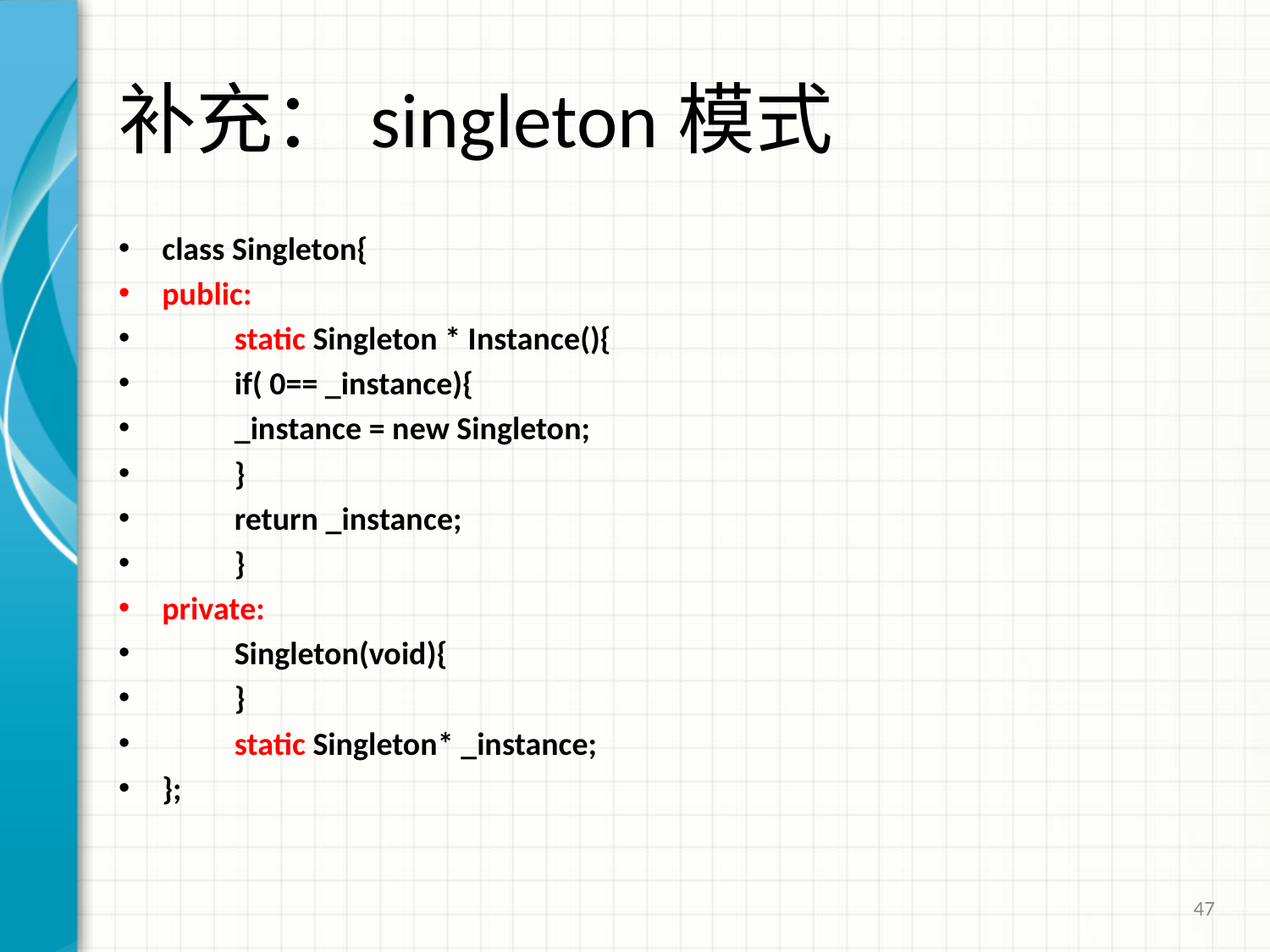

# 补充：singleton模式
class Singleton{
public:
	static Singleton * Instance(){
		if( 0== _instance){
			_instance = new Singleton;
		}
		return _instance;
	}
private:
	Singleton(void){
	}
	static Singleton* _instance;
};

47